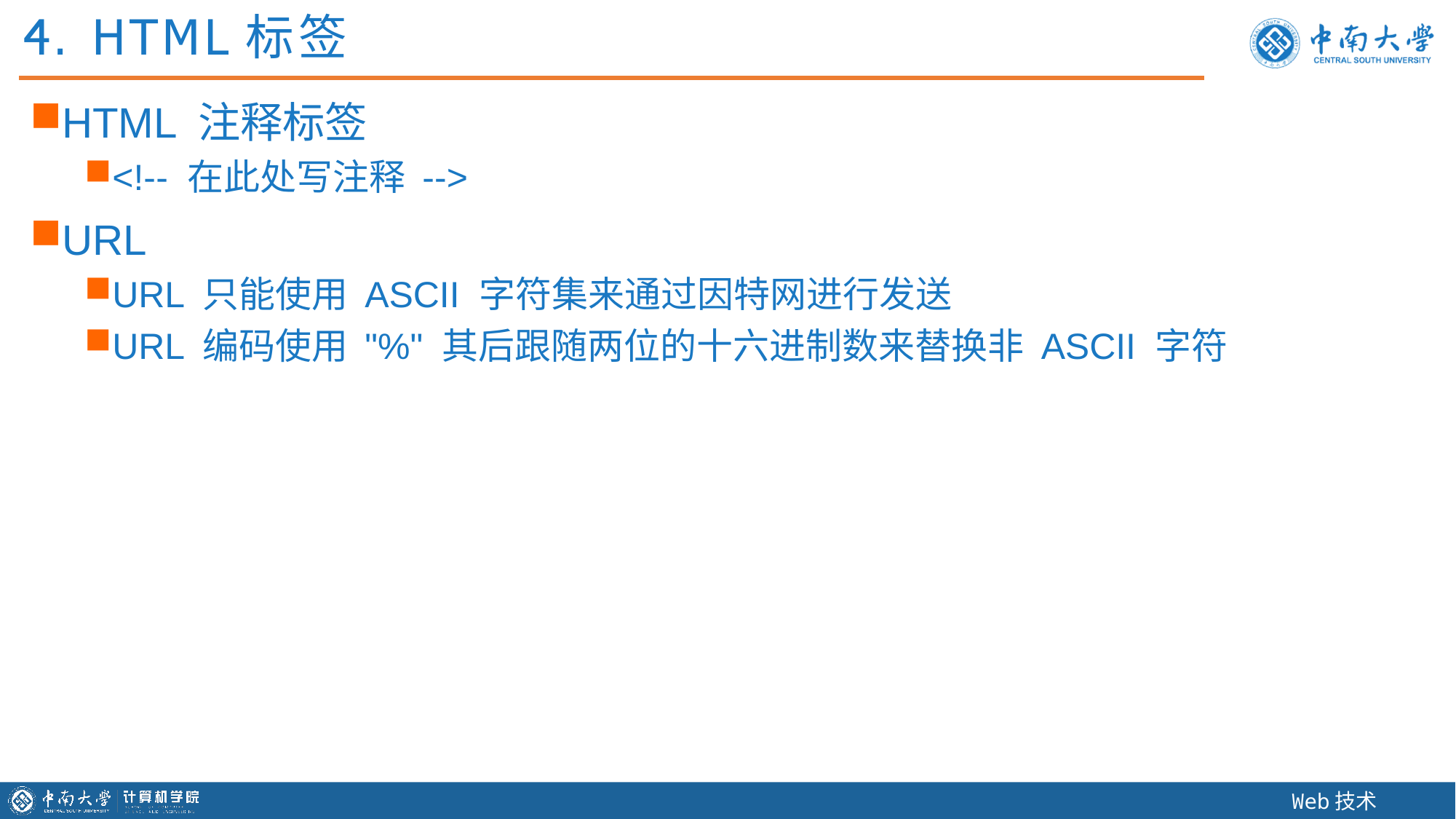

4. HTML标签
HTML 注释标签
<!-- 在此处写注释 -->
URL
URL 只能使用 ASCII 字符集来通过因特网进行发送
URL 编码使用 "%" 其后跟随两位的十六进制数来替换非 ASCII 字符